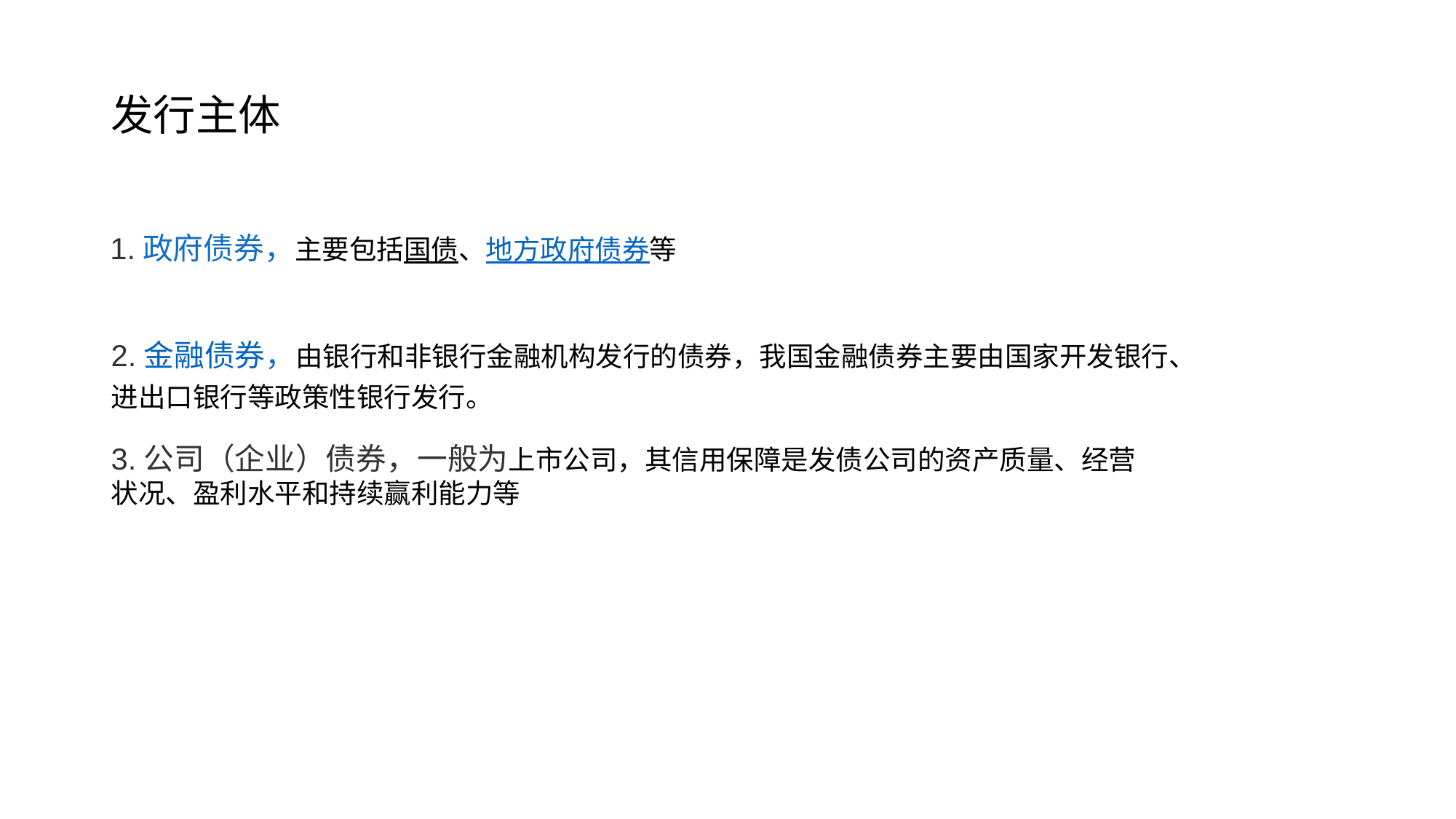

发行主体
1.政府债券，主要包括国债、地方政府债券等
2.金融债券，由银行和非银行金融机构发行的债券，我国金融债券主要由国家开发银行、进出口银行等政策性银行发行。
3.公司（企业）债券，一般为上市公司，其信用保障是发债公司的资产质量、经营状况、盈利水平和持续赢利能力等